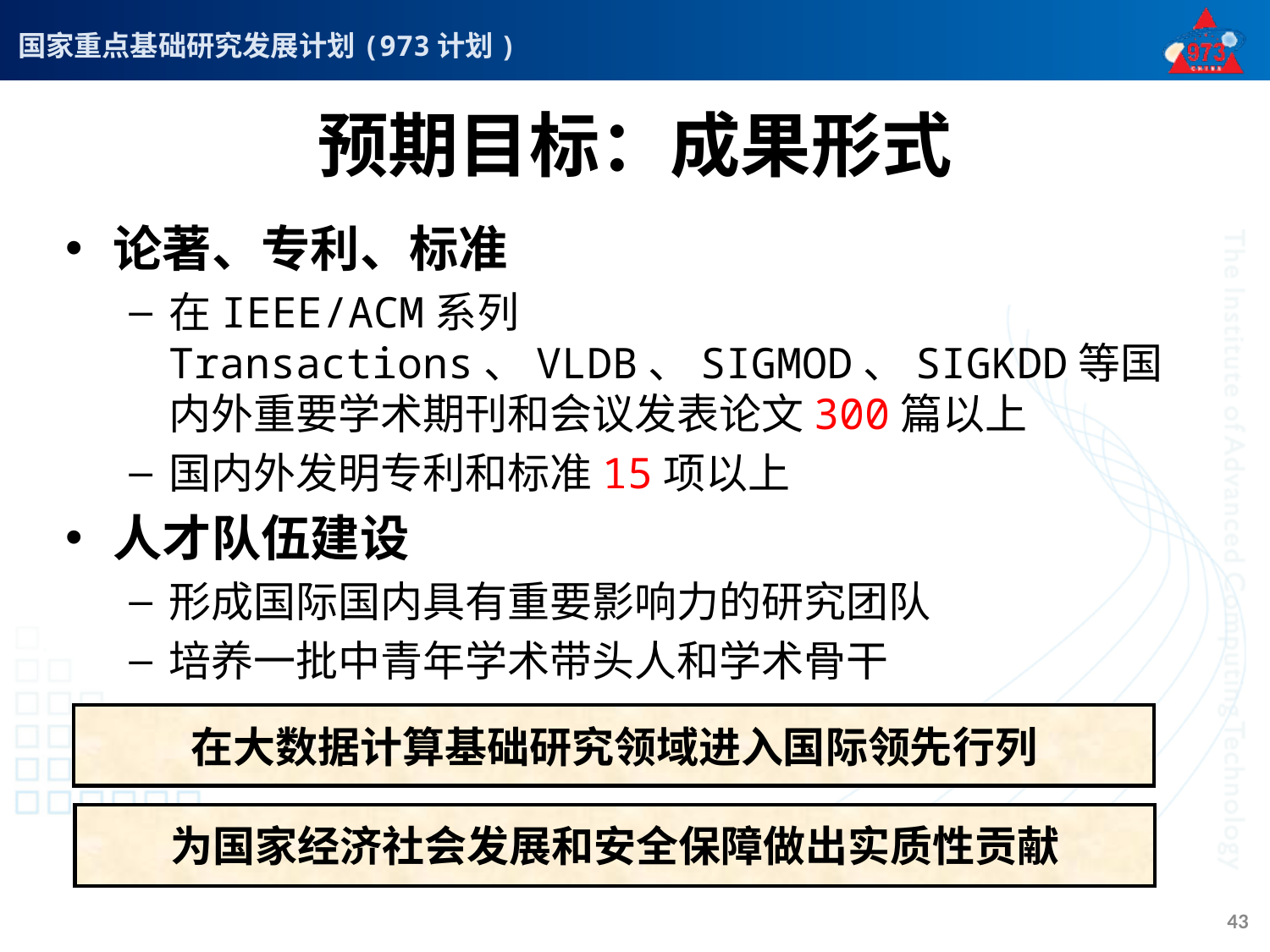

# 预期目标：成果形式
论著、专利、标准
在IEEE/ACM系列Transactions、VLDB、SIGMOD、SIGKDD等国内外重要学术期刊和会议发表论文300篇以上
国内外发明专利和标准15项以上
人才队伍建设
形成国际国内具有重要影响力的研究团队
培养一批中青年学术带头人和学术骨干

在大数据计算基础研究领域进入国际领先行列
为国家经济社会发展和安全保障做出实质性贡献
43